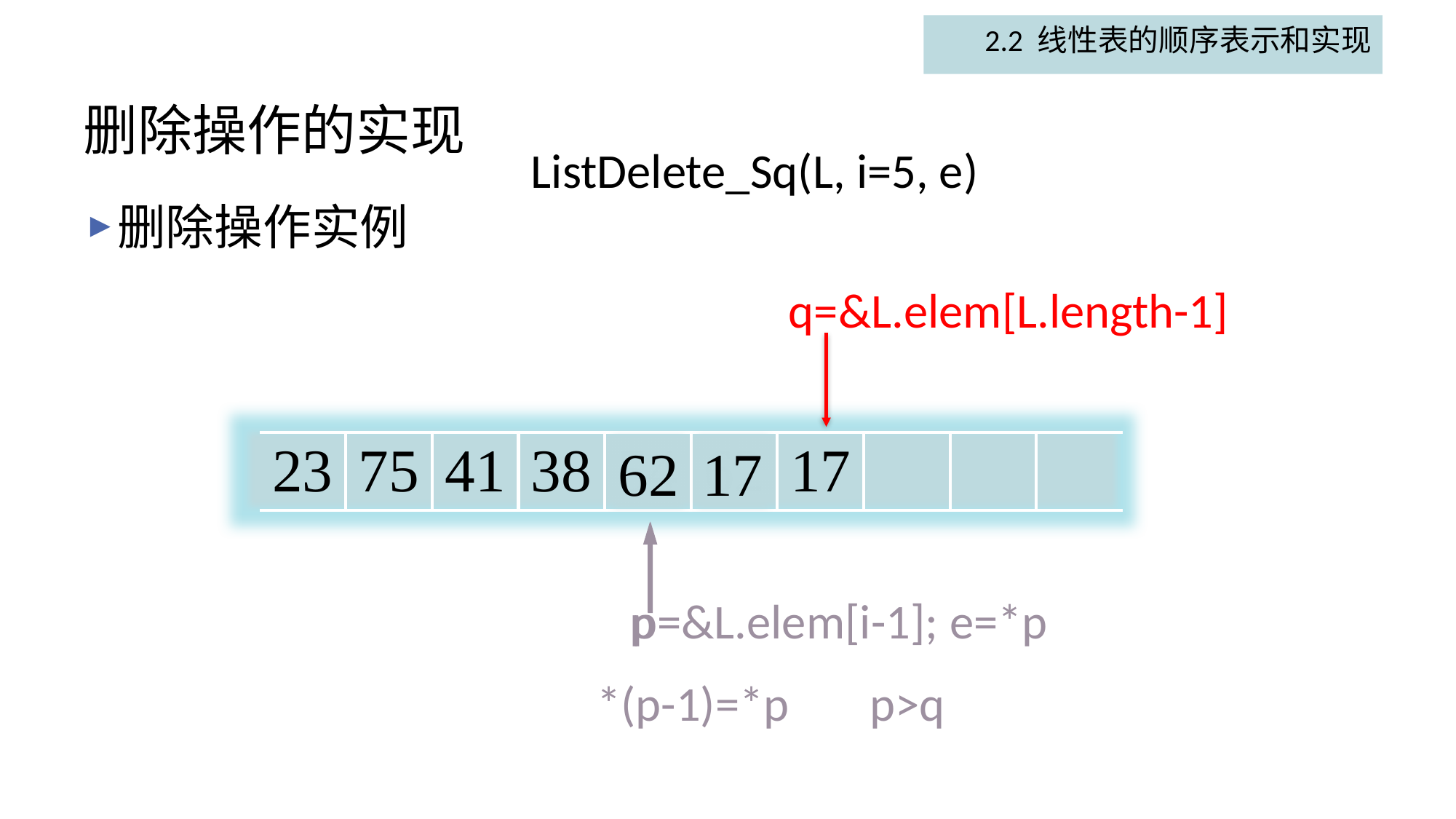

2.2 线性表的顺序表示和实现
# 删除操作的实现
ListDelete_Sq(L, i=5, e)
删除操作实例
q=&L.elem[L.length-1]

62
17
| 23 | 75 | 41 | 38 | 54 | 62 | 17 |  |  |  |
| --- | --- | --- | --- | --- | --- | --- | --- | --- | --- |

p=&L.elem[i-1]; e=*p

p
*(p-1)=*p
p>q